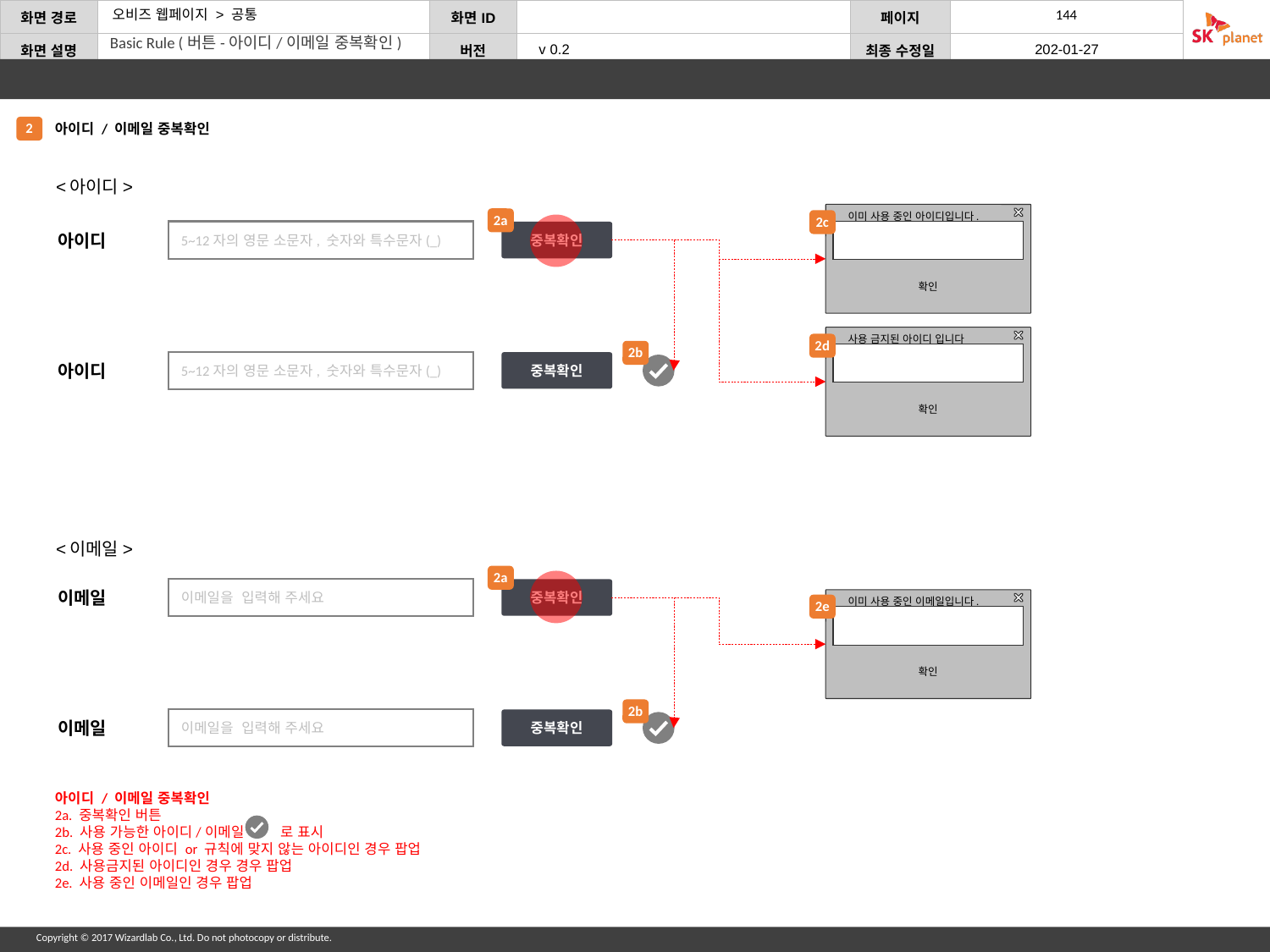

Basic Rule (버튼-아이디/이메일 중복확인)
아이디 / 이메일 중복확인

2
<아이디>

이미 사용 중인 아이디입니다.
확인

2a

2c

5~12자의 영문 소문자, 숫자와 특수문자(_)
중복확인
아이디

사용 금지된 아이디 입니다
확인

2d

2b
5~12자의 영문 소문자, 숫자와 특수문자(_)
중복확인
아이디

<이메일>

2a

이메일을  입력해 주세요
중복확인
이메일

이미 사용 중인 이메일입니다.
확인

2e

2b
이메일을  입력해 주세요
중복확인
이메일

아이디 / 이메일 중복확인
2a. 중복확인 버튼
2b. 사용 가능한 아이디/이메일         로 표시
2c. 사용 중인 아이디 or 규칙에 맞지 않는 아이디인 경우 팝업
2d. 사용금지된 아이디인 경우 경우 팝업
2e. 사용 중인 이메일인 경우 팝업